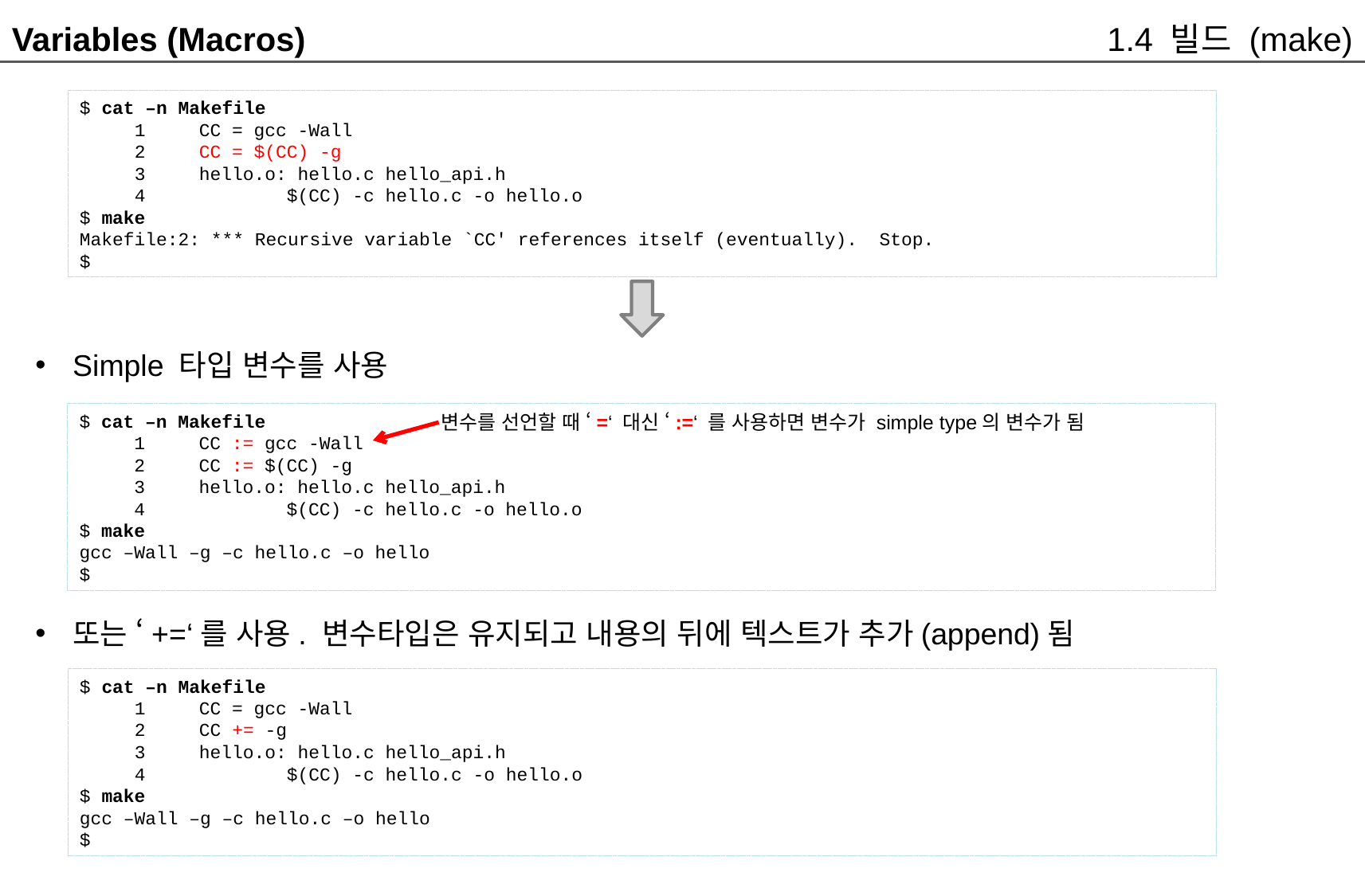

Variables (Macros)
1.4 빌드 (make)

Simple 타입 변수를 사용

또는 ‘+=‘를 사용. 변수타입은 유지되고 내용의 뒤에 텍스트가 추가(append)됨
$ cat –n Makefile
     1	CC = gcc -Wall
     2	CC = $(CC) -g
     3	hello.o: hello.c hello_api.h
     4	        $(CC) -c hello.c -o hello.o
$ make
Makefile:2: *** Recursive variable `CC' references itself (eventually).  Stop.
$

$ cat –n Makefile
     1	CC := gcc -Wall
     2	CC := $(CC) -g
     3	hello.o: hello.c hello_api.h
     4	        $(CC) -c hello.c -o hello.o
$ make
gcc –Wall –g –c hello.c –o hello
$
변수를 선언할 때 ‘=‘ 대신 ‘:=‘ 를 사용하면 변수가 simple type의 변수가 됨
$ cat –n Makefile
     1	CC = gcc -Wall
     2	CC += -g
     3	hello.o: hello.c hello_api.h
     4	        $(CC) -c hello.c -o hello.o
$ make
gcc –Wall –g –c hello.c –o hello
$